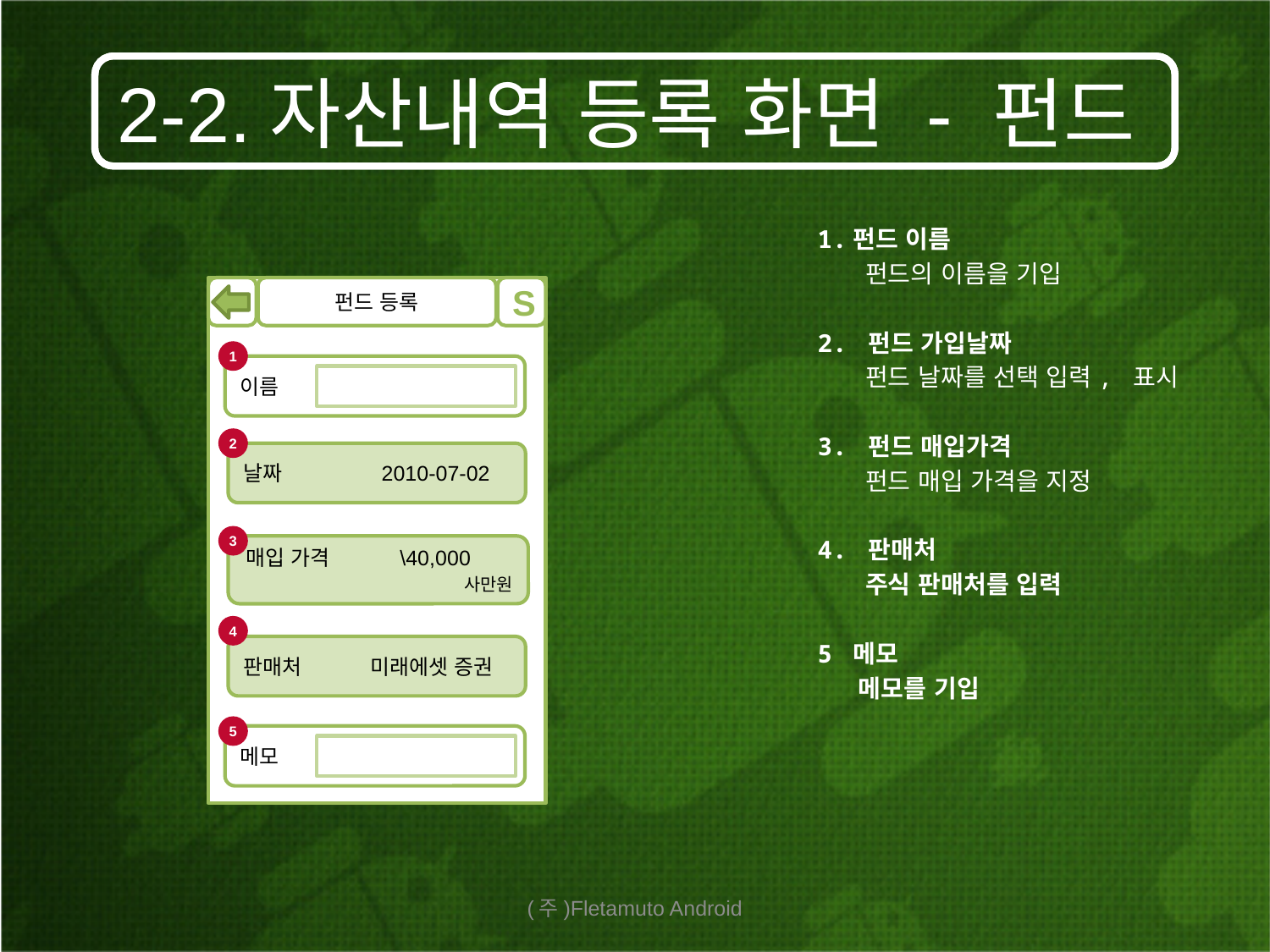

# 2-2.자산내역 등록 화면 - 펀드

1.펀드 이름
	펀드의 이름을 기입

2. 펀드 가입날짜
	펀드 날짜를 선택 입력, 표시

3. 펀드 매입가격
	펀드 매입 가격을 지정

4. 판매처
	주식 판매처를 입력

5 메모
     메모를 기입

펀드 등록
S
1
이름

2
날짜	 2010-07-02
3
매입 가격           \40,000          사만원
4
판매처	미래에셋 증권
5
메모

(주)Fletamuto Android